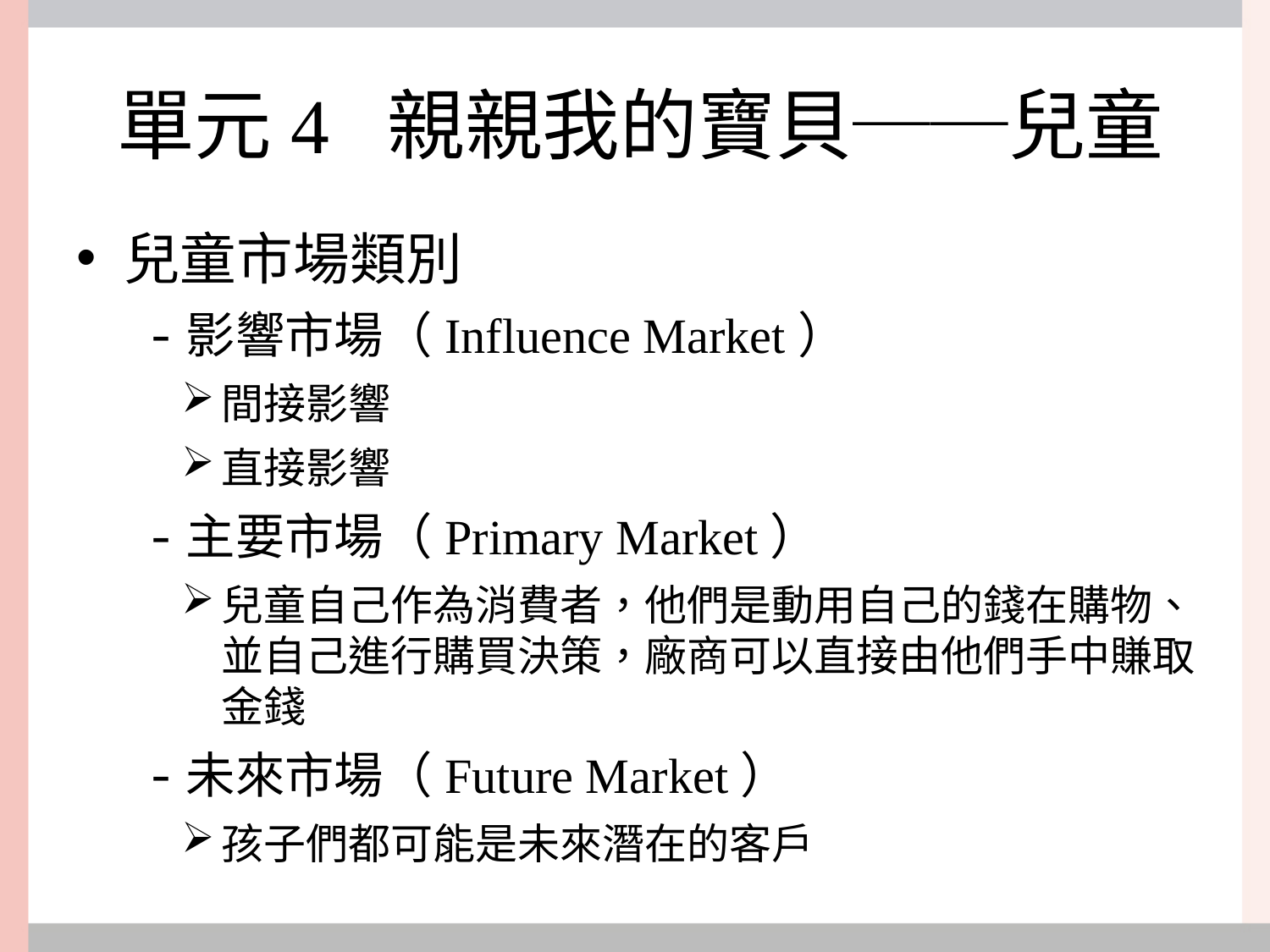

# 單元4  親親我的寶貝──兒童
兒童市場類別
影響市場（Influence Market）
間接影響
直接影響
主要市場（Primary Market）
兒童自己作為消費者，他們是動用自己的錢在購物、並自己進行購買決策，廠商可以直接由他們手中賺取金錢
未來市場（Future Market）
孩子們都可能是未來潛在的客戶